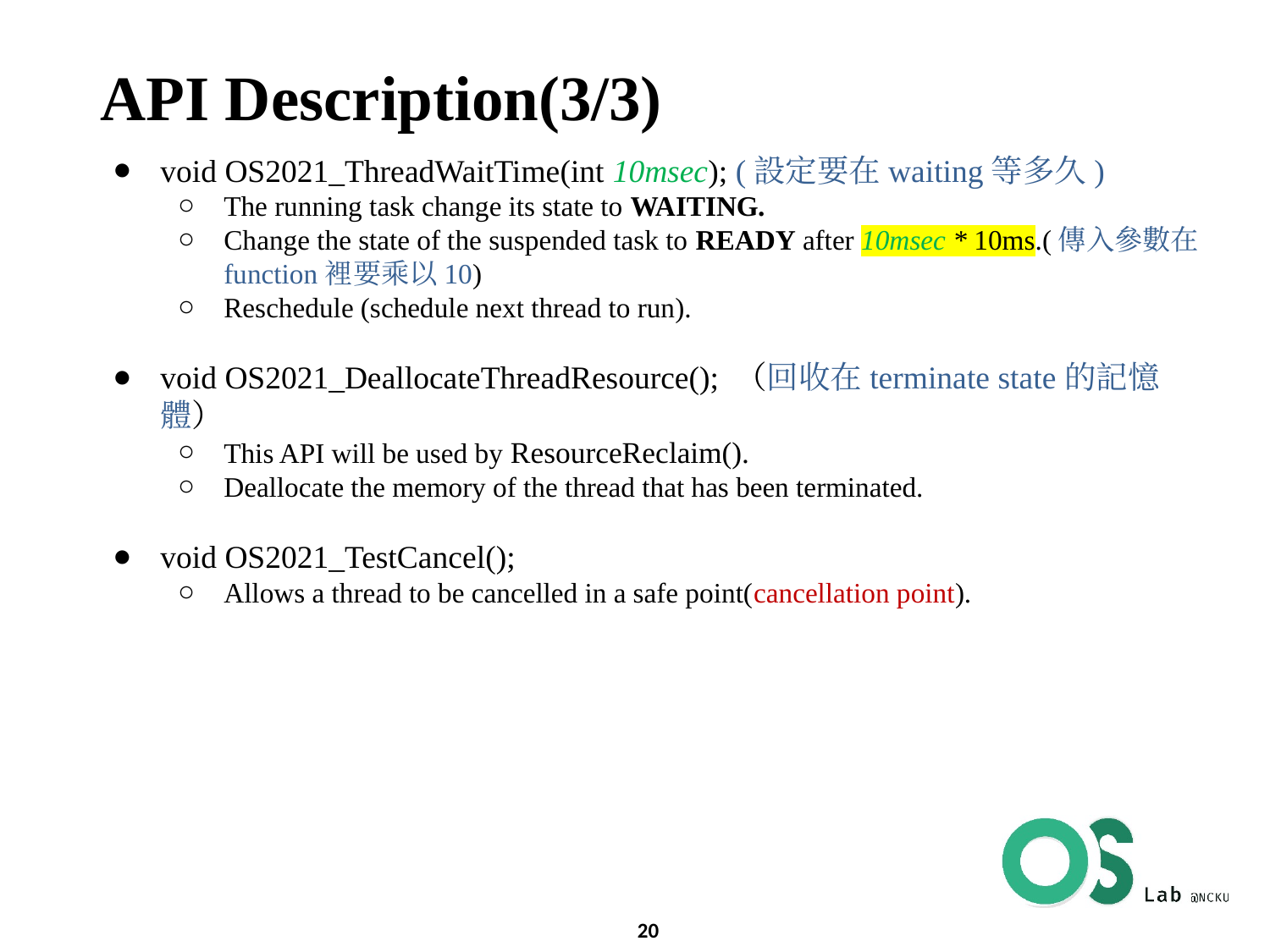

# API Description(3/3)
void OS2021_ThreadWaitTime(int 10msec); (設定要在waiting等多久)
The running task change its state to WAITING.
Change the state of the suspended task to READY after 10msec * 10ms.(傳入參數在function裡要乘以10)
Reschedule (schedule next thread to run).
void OS2021_DeallocateThreadResource(); （回收在terminate state的記憶體）
This API will be used by ResourceReclaim().
Deallocate the memory of the thread that has been terminated.
void OS2021_TestCancel();
Allows a thread to be cancelled in a safe point(cancellation point).

20